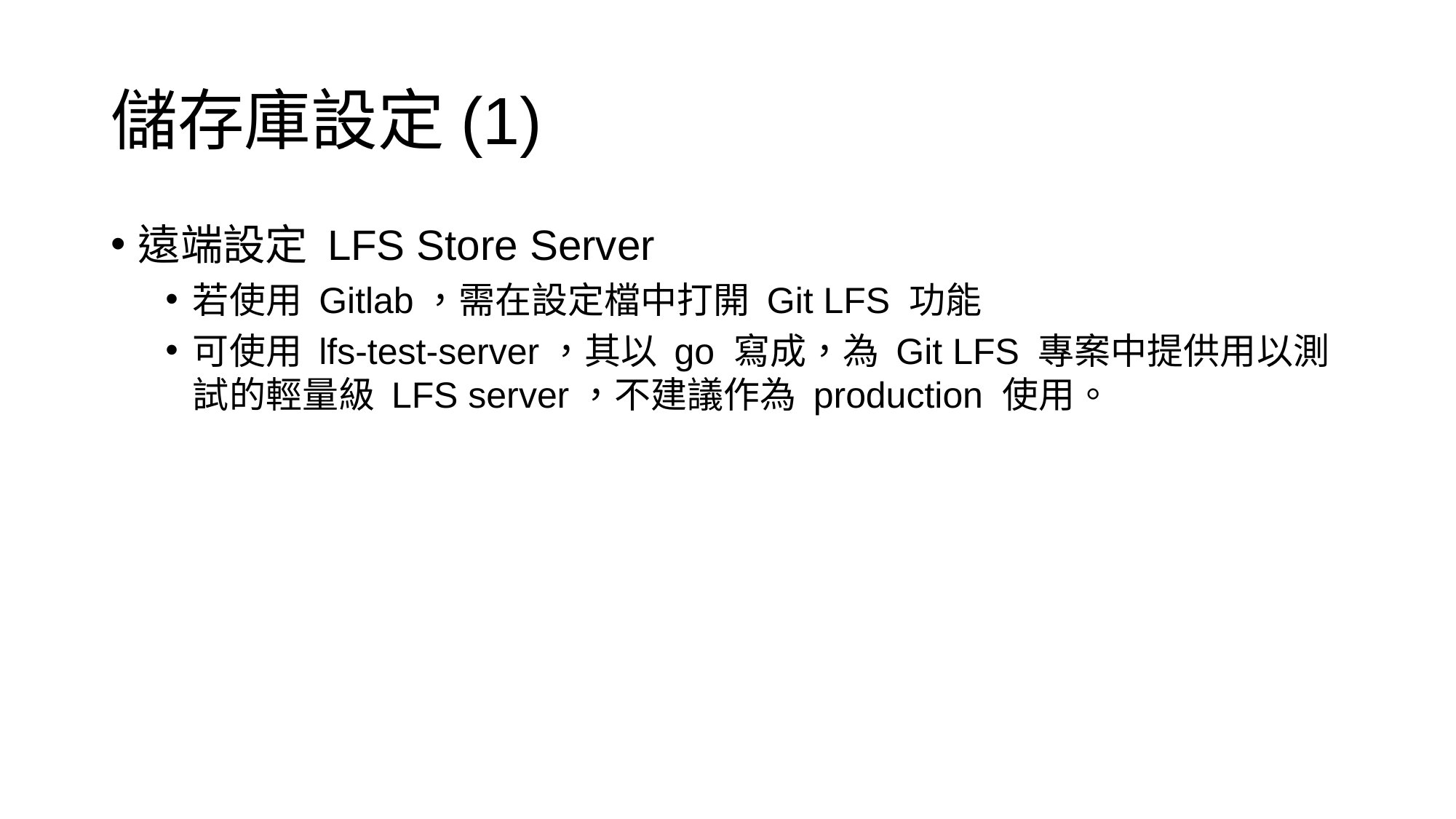

# 儲存庫設定(1)
遠端設定 LFS Store Server
若使用 Gitlab，需在設定檔中打開 Git LFS 功能
可使用 lfs-test-server，其以 go 寫成，為 Git LFS 專案中提供用以測試的輕量級 LFS server，不建議作為 production 使用。